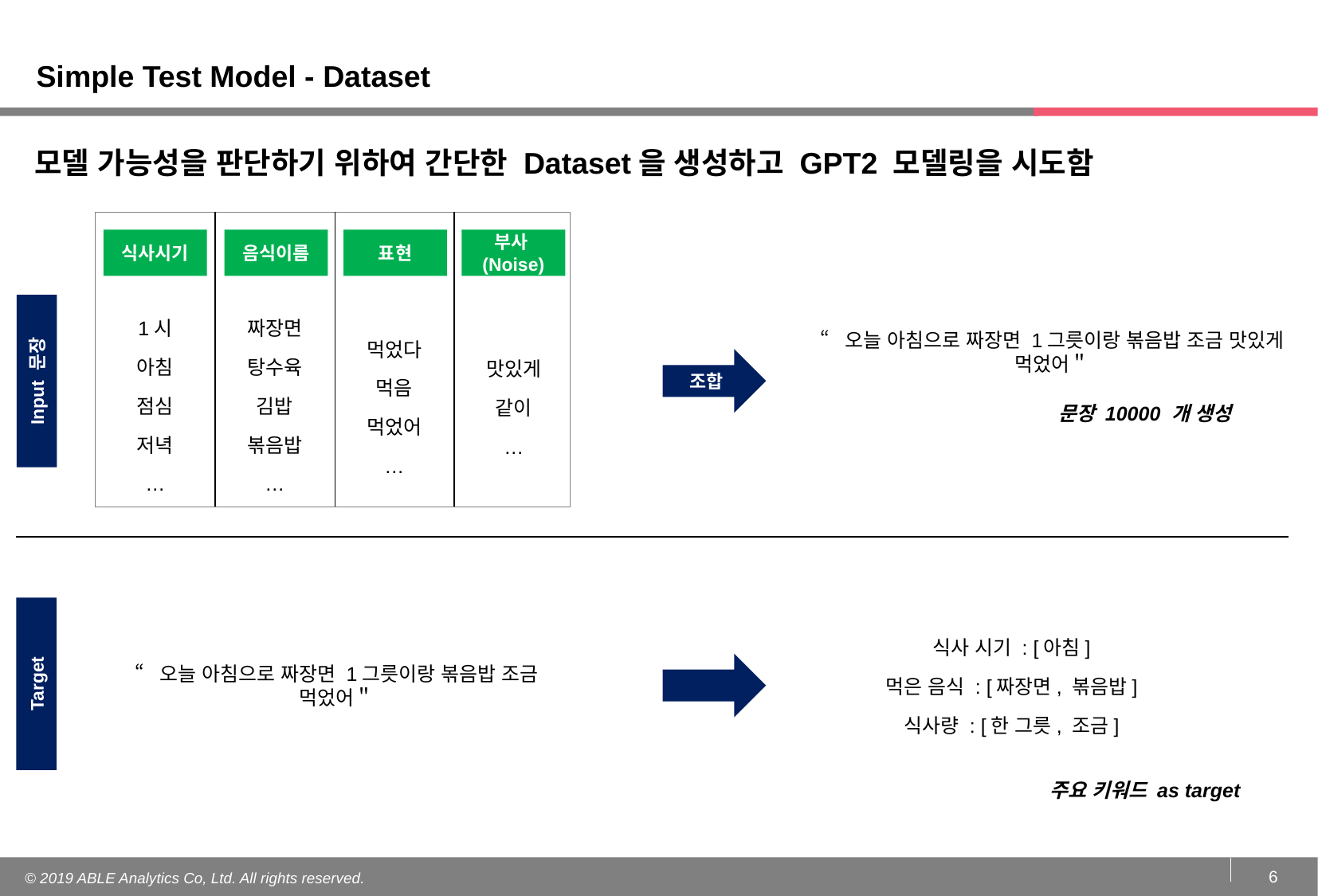

# Simple Test Model - Dataset
모델 가능성을 판단하기 위하여 간단한 Dataset을 생성하고 GPT2 모델링을 시도함

식사시기
음식이름
표현
부사(Noise)
1시
아침
점심
저녁
…
짜장면
탕수육
김밥
볶음밥
…
먹었다
먹음
먹었어
…
맛있게
같이
…
“오늘 아침으로 짜장면 1그릇이랑 볶음밥 조금 맛있게 먹었어＂
조합
Input 문장
문장 10000 개 생성
식사 시기 : [아침]
먹은 음식 : [짜장면, 볶음밥]
식사량 : [한 그릇, 조금]

“오늘 아침으로 짜장면 1그릇이랑 볶음밥 조금 먹었어＂
Target
주요 키워드 as target
6